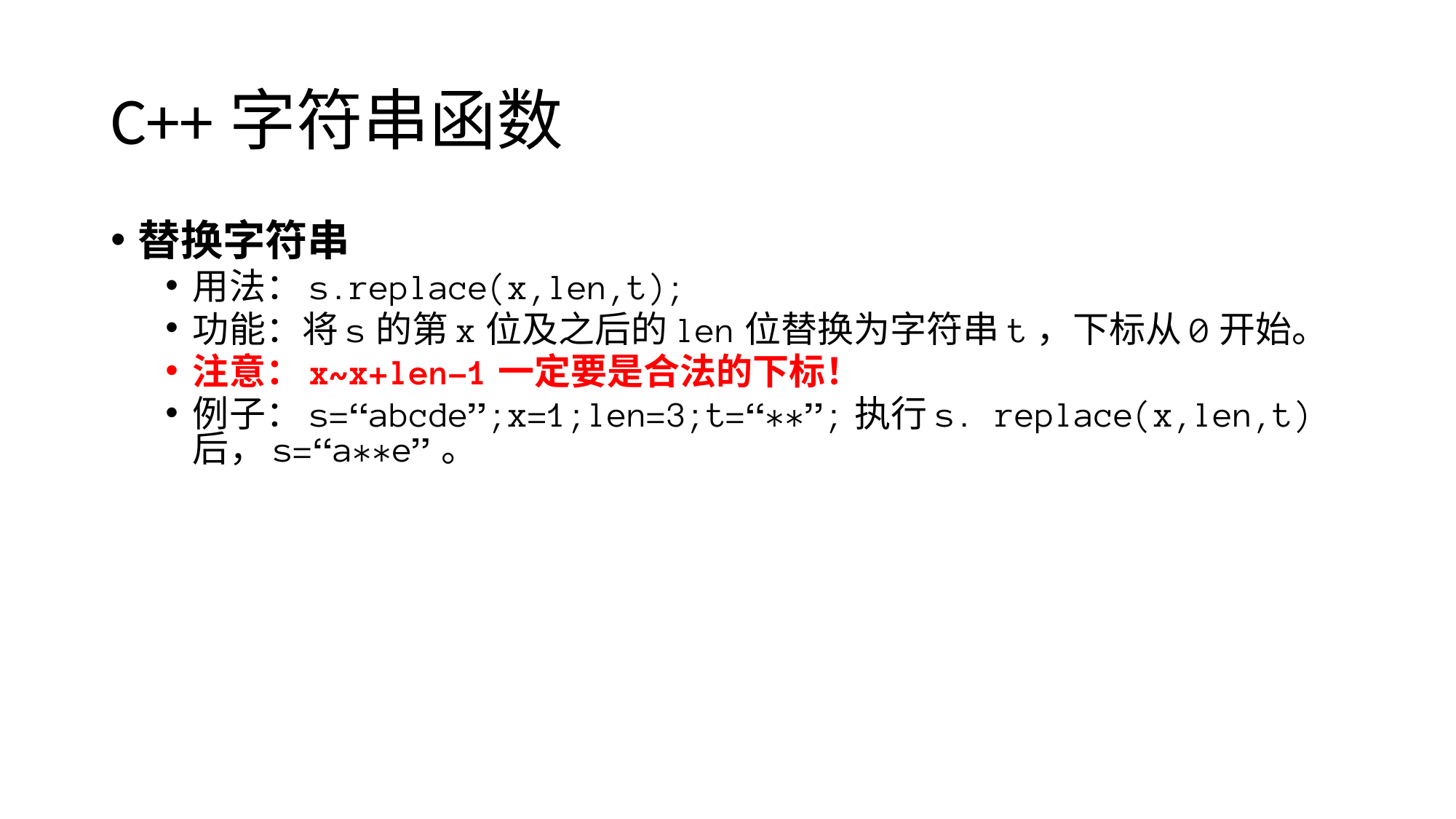

C++字符串函数
替换字符串
用法：s.replace(x,len,t);
功能：将s的第x位及之后的len位替换为字符串t，下标从0开始。
注意：x~x+len-1一定要是合法的下标！
例子：s=“abcde”;x=1;len=3;t=“**”;执行s. replace(x,len,t)后，s=“a**e”。